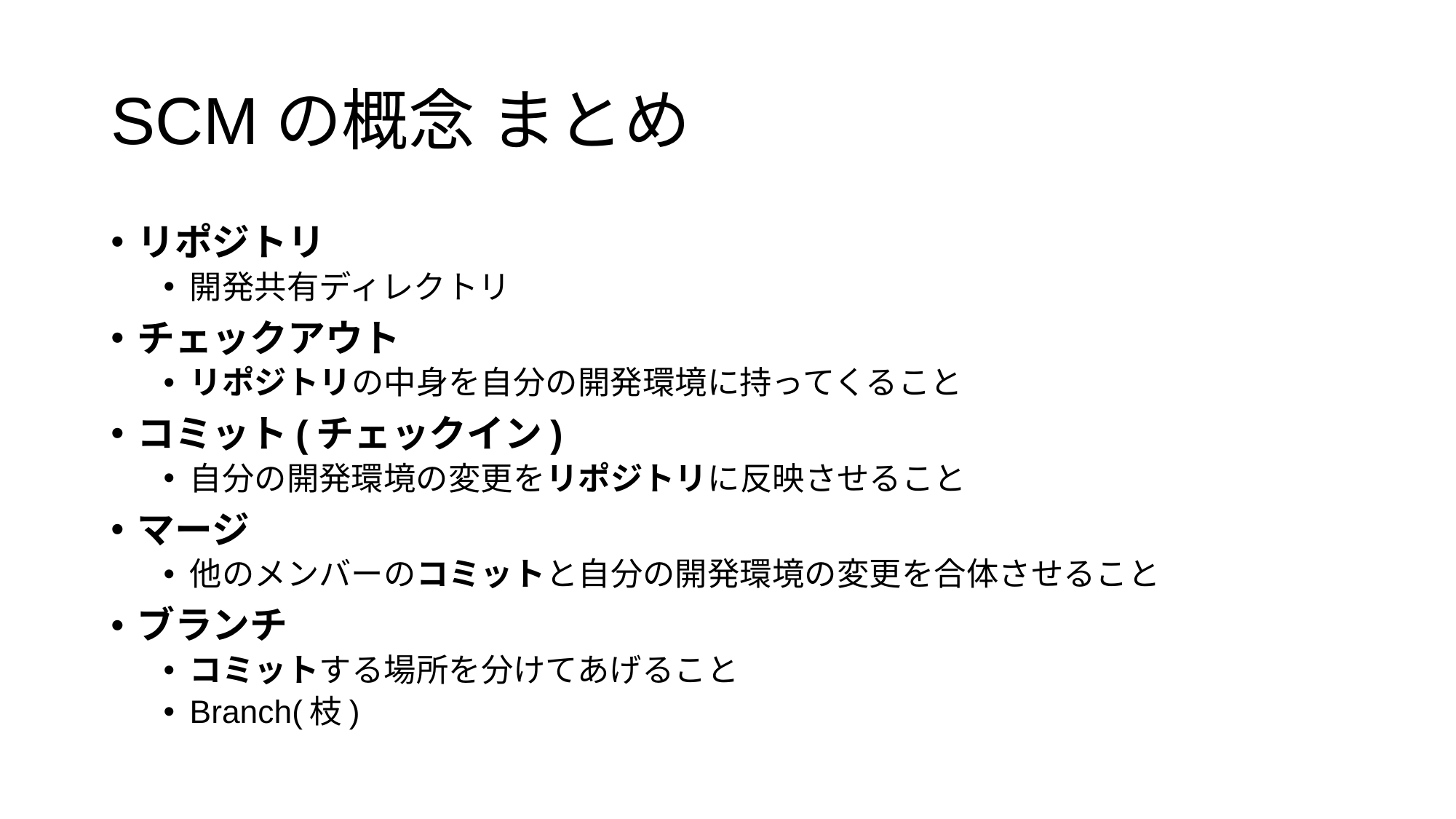

# SCMの概念 まとめ
リポジトリ
開発共有ディレクトリ
チェックアウト
リポジトリの中身を自分の開発環境に持ってくること
コミット(チェックイン)
自分の開発環境の変更をリポジトリに反映させること
マージ
他のメンバーのコミットと自分の開発環境の変更を合体させること
ブランチ
コミットする場所を分けてあげること
Branch(枝)